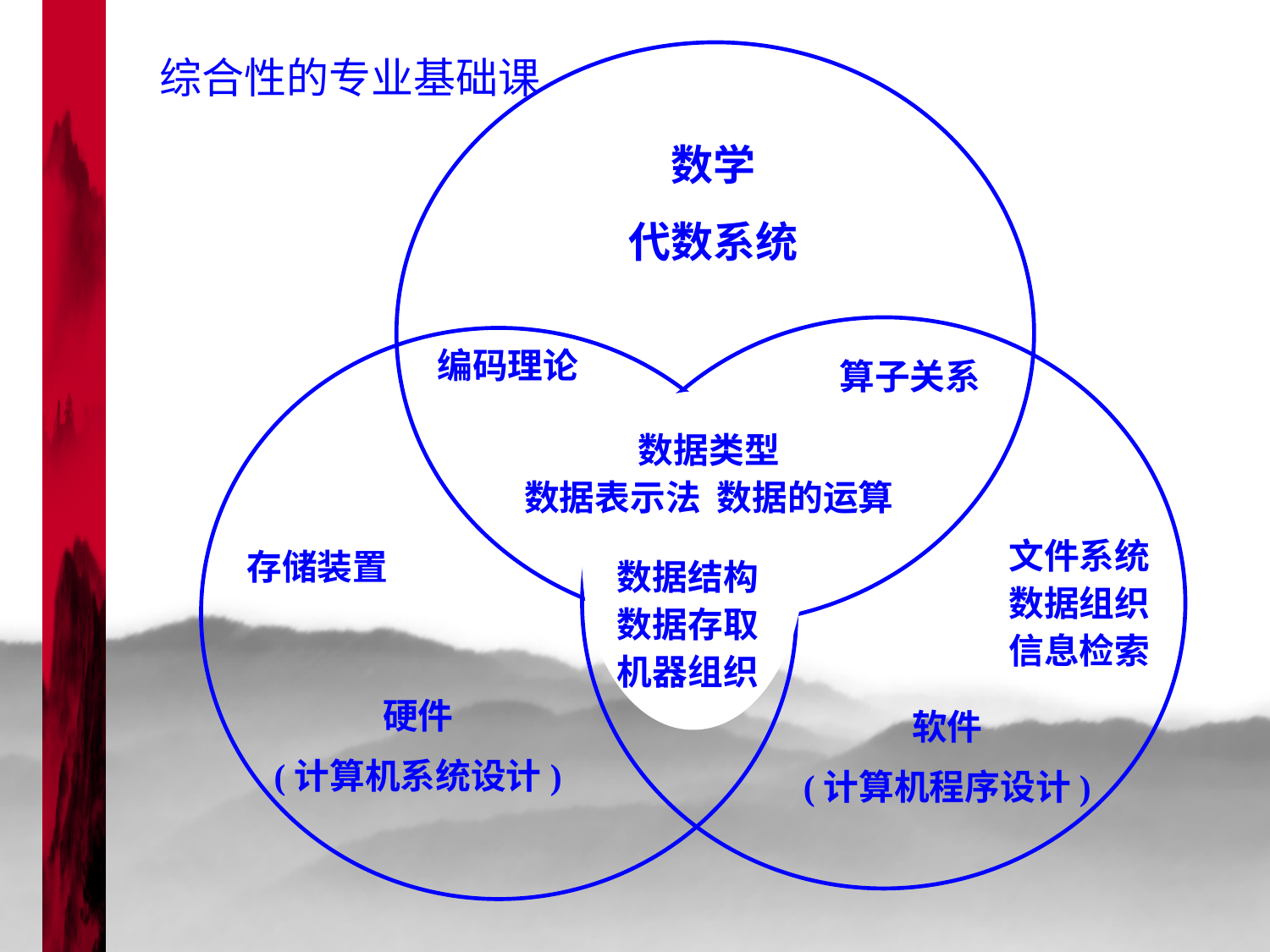

数学
代数系统

编码理论
算子关系

数据类型
数据表示法  数据的运算
文件系统
数据组织
信息检索
存储装置
数据结构
数据存取
机器组织
硬件
(计算机系统设计)
软件
(计算机程序设计)
综合性的专业基础课